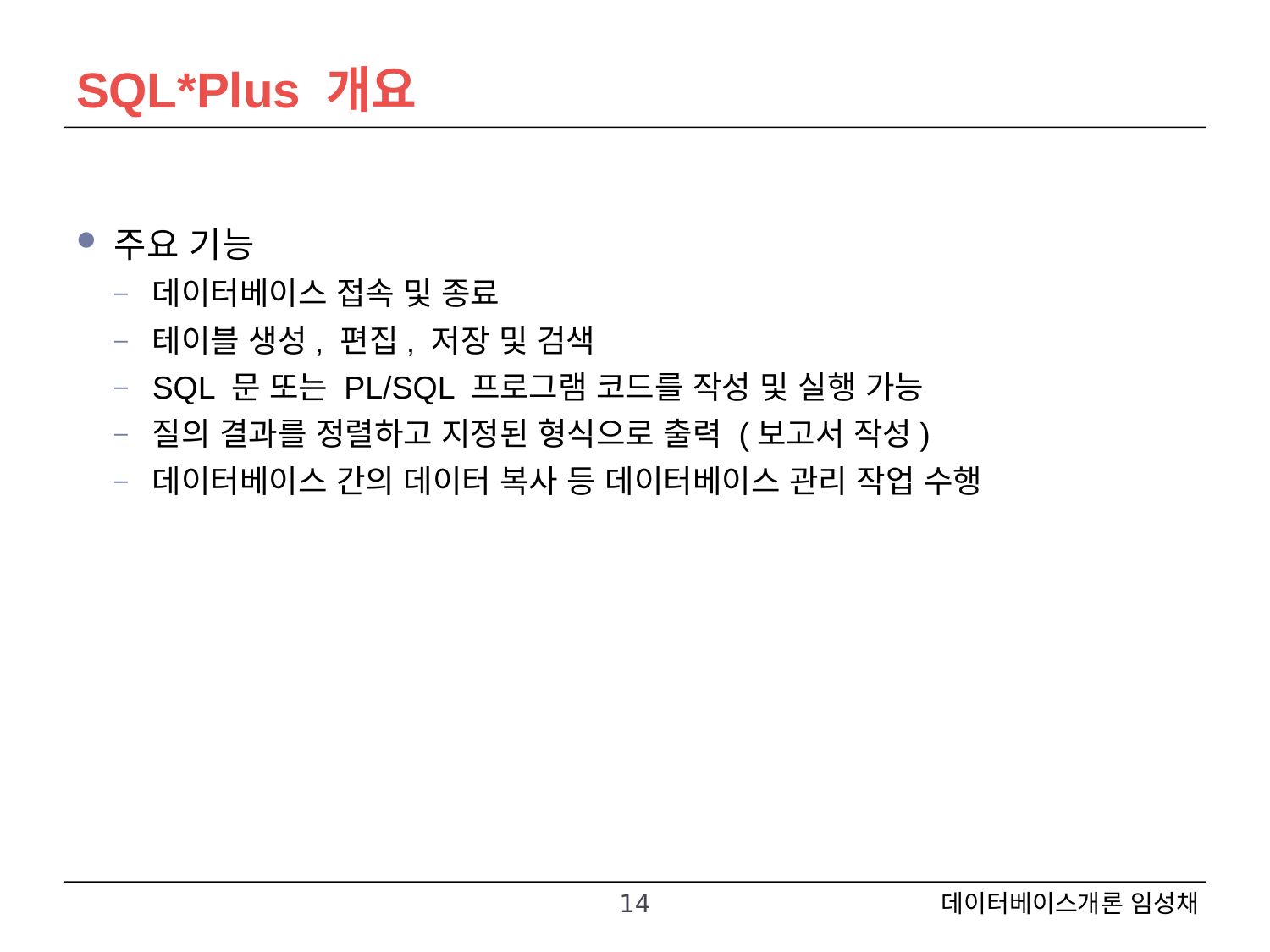

# SQL*Plus 개요
주요 기능
데이터베이스 접속 및 종료
테이블 생성, 편집, 저장 및 검색
SQL 문 또는 PL/SQL 프로그램 코드를 작성 및 실행 가능
질의 결과를 정렬하고 지정된 형식으로 출력 (보고서 작성)
데이터베이스 간의 데이터 복사 등 데이터베이스 관리 작업 수행
14
데이터베이스개론 임성채